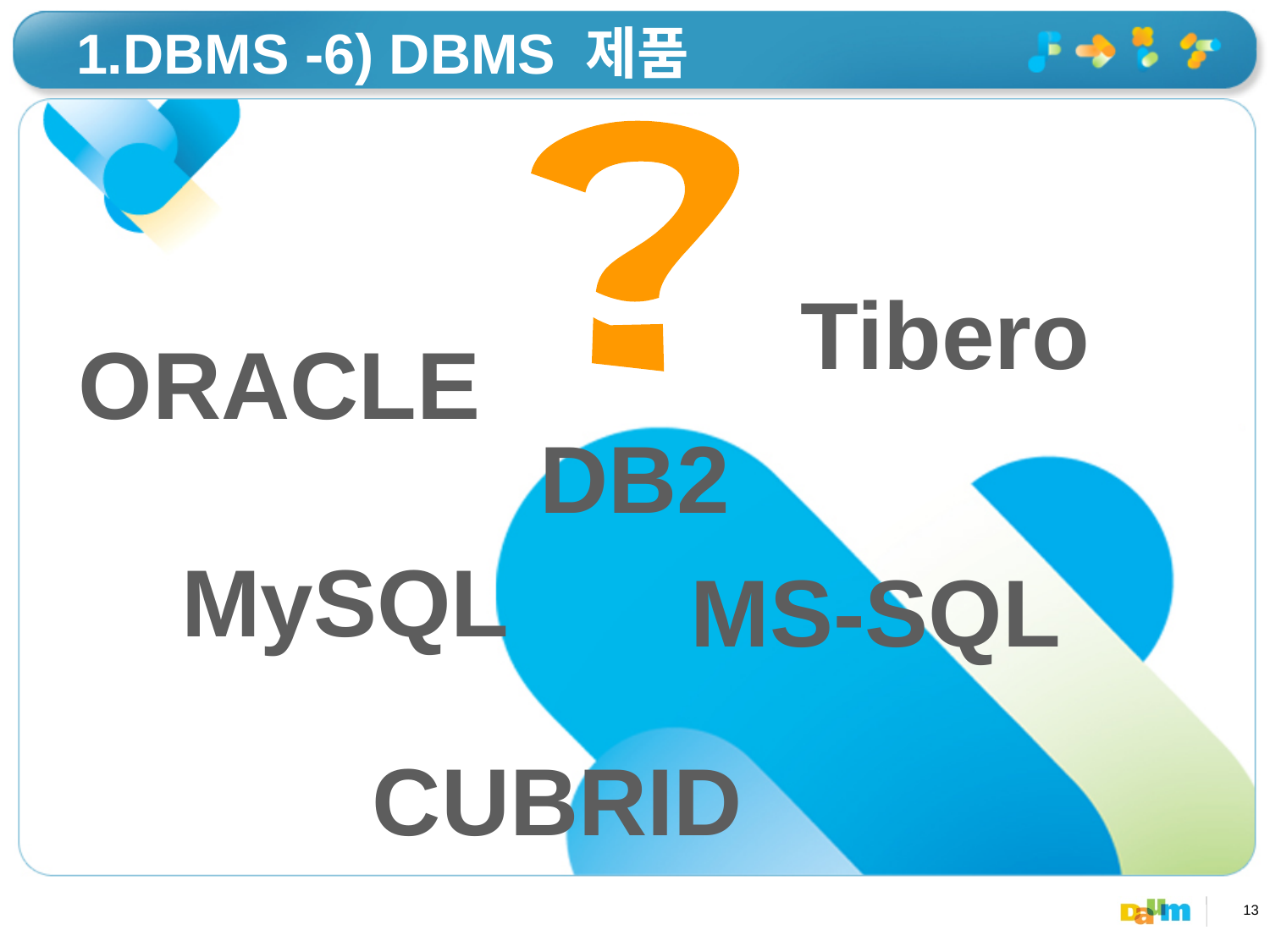

# 1.DBMS -6) DBMS 제품
?
Tibero
ORACLE
DB2
MySQL
MS-SQL
CUBRID